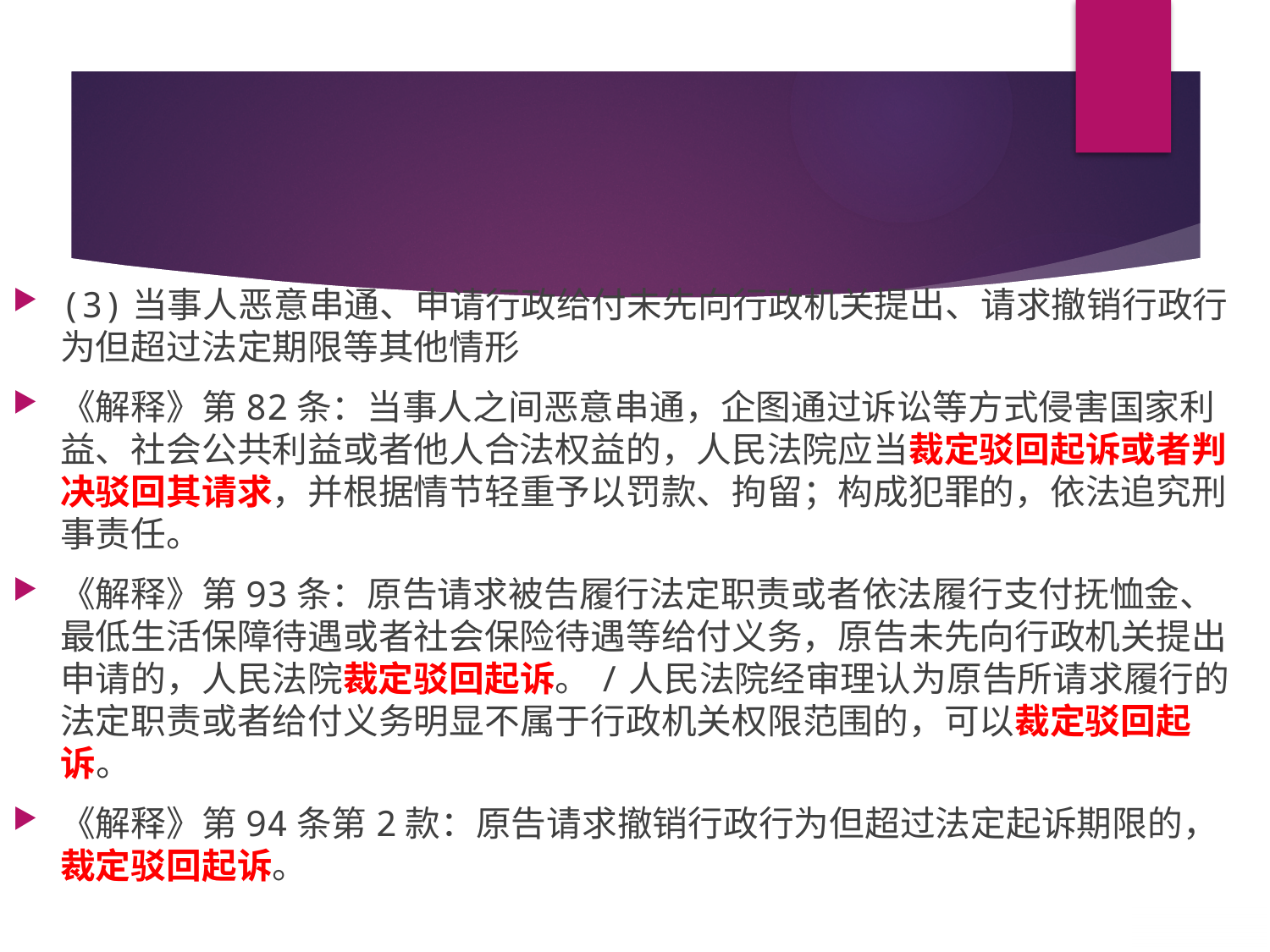

#
(3)当事人恶意串通、申请行政给付未先向行政机关提出、请求撤销行政行为但超过法定期限等其他情形
《解释》第82条：当事人之间恶意串通，企图通过诉讼等方式侵害国家利益、社会公共利益或者他人合法权益的，人民法院应当裁定驳回起诉或者判决驳回其请求，并根据情节轻重予以罚款、拘留；构成犯罪的，依法追究刑事责任。
《解释》第93条：原告请求被告履行法定职责或者依法履行支付抚恤金、最低生活保障待遇或者社会保险待遇等给付义务，原告未先向行政机关提出申请的，人民法院裁定驳回起诉。/人民法院经审理认为原告所请求履行的法定职责或者给付义务明显不属于行政机关权限范围的，可以裁定驳回起诉。
《解释》第94条第2款：原告请求撤销行政行为但超过法定起诉期限的，裁定驳回起诉。